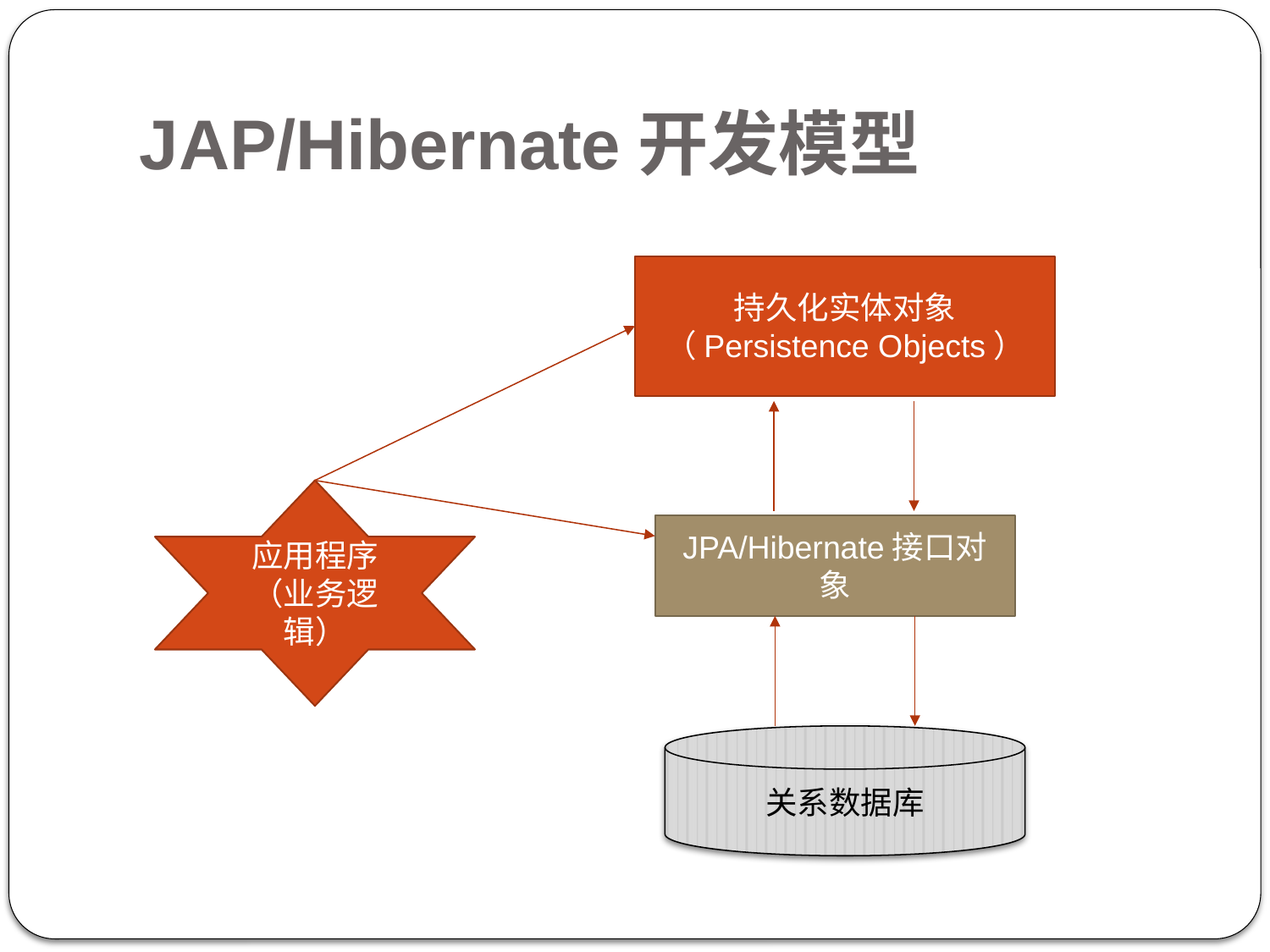

# JAP/Hibernate开发模型
持久化实体对象
（Persistence Objects）
应用程序
（业务逻辑）
JPA/Hibernate接口对象
关系数据库